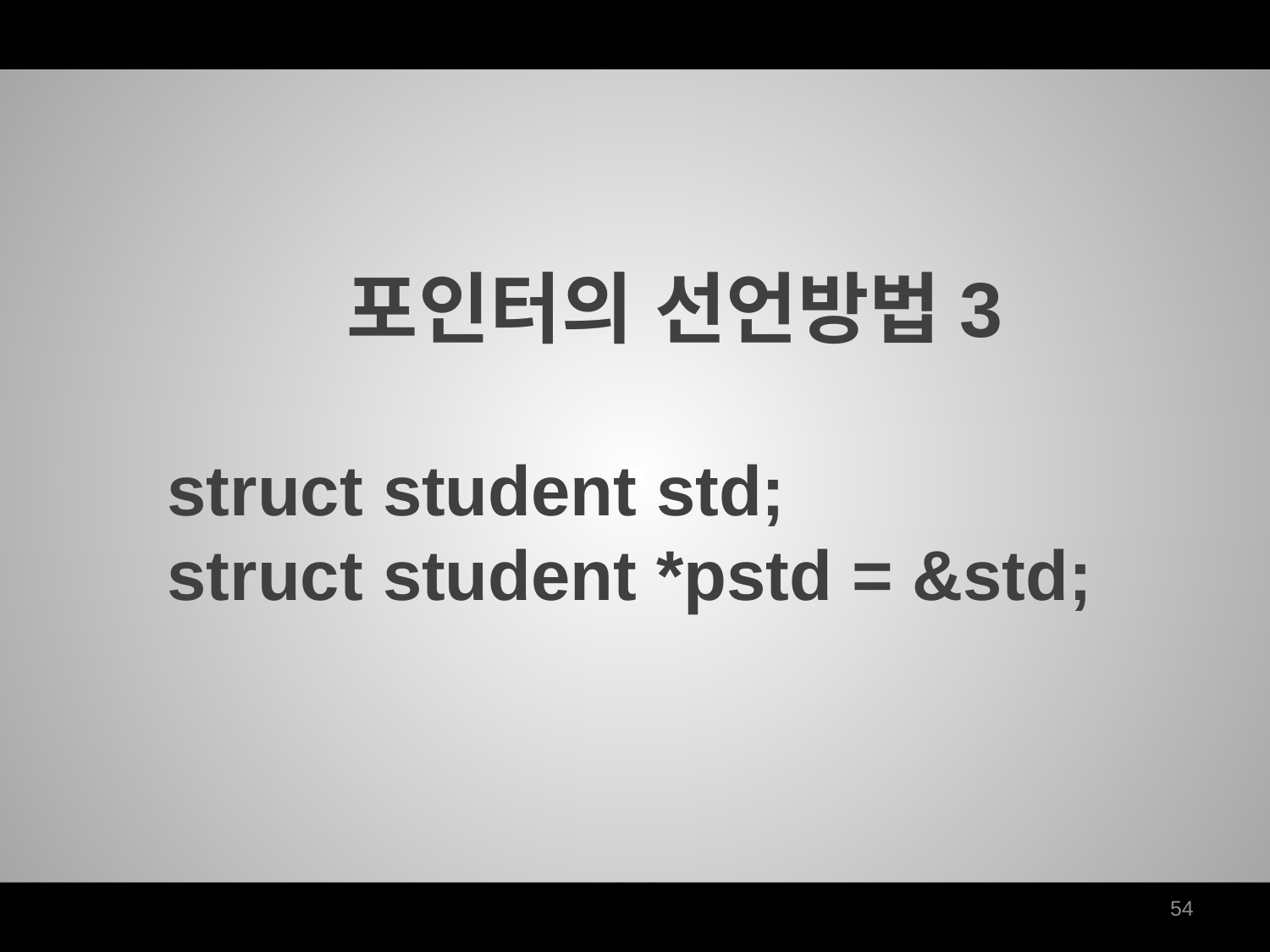

포인터의 선언방법3

struct student std;
struct student *pstd = &std;

54